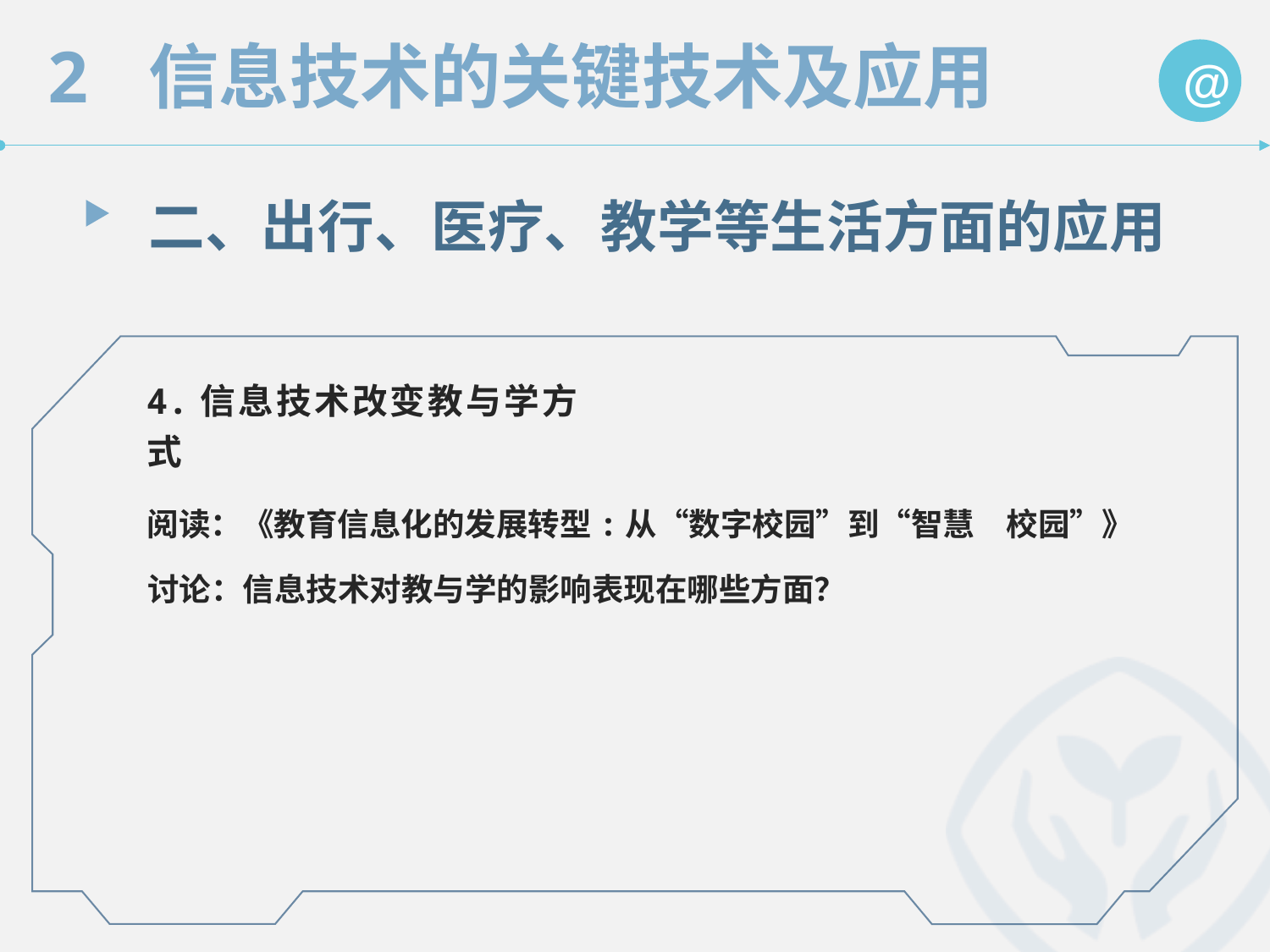

二、出行、医疗、教学等生活方面的应用

4.信息技术改变教与学方式
　　阅读：《教育信息化的发展转型:从“数字校园”到“智慧　校园”》
　　讨论：信息技术对教与学的影响表现在哪些方面？